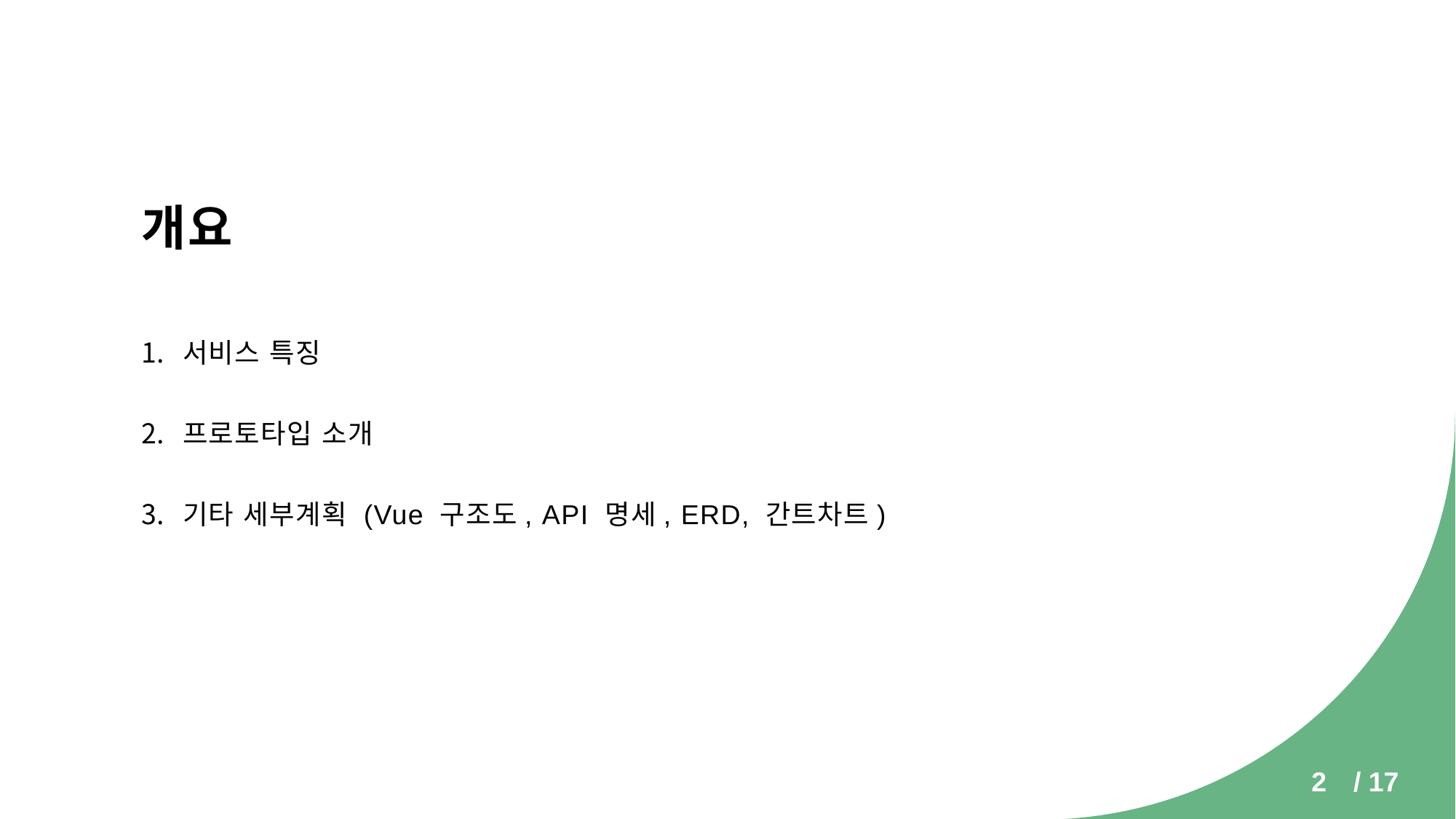

# 개요
서비스 특징
프로토타입 소개
기타 세부계획 (Vue 구조도, API 명세, ERD, 간트차트)

2